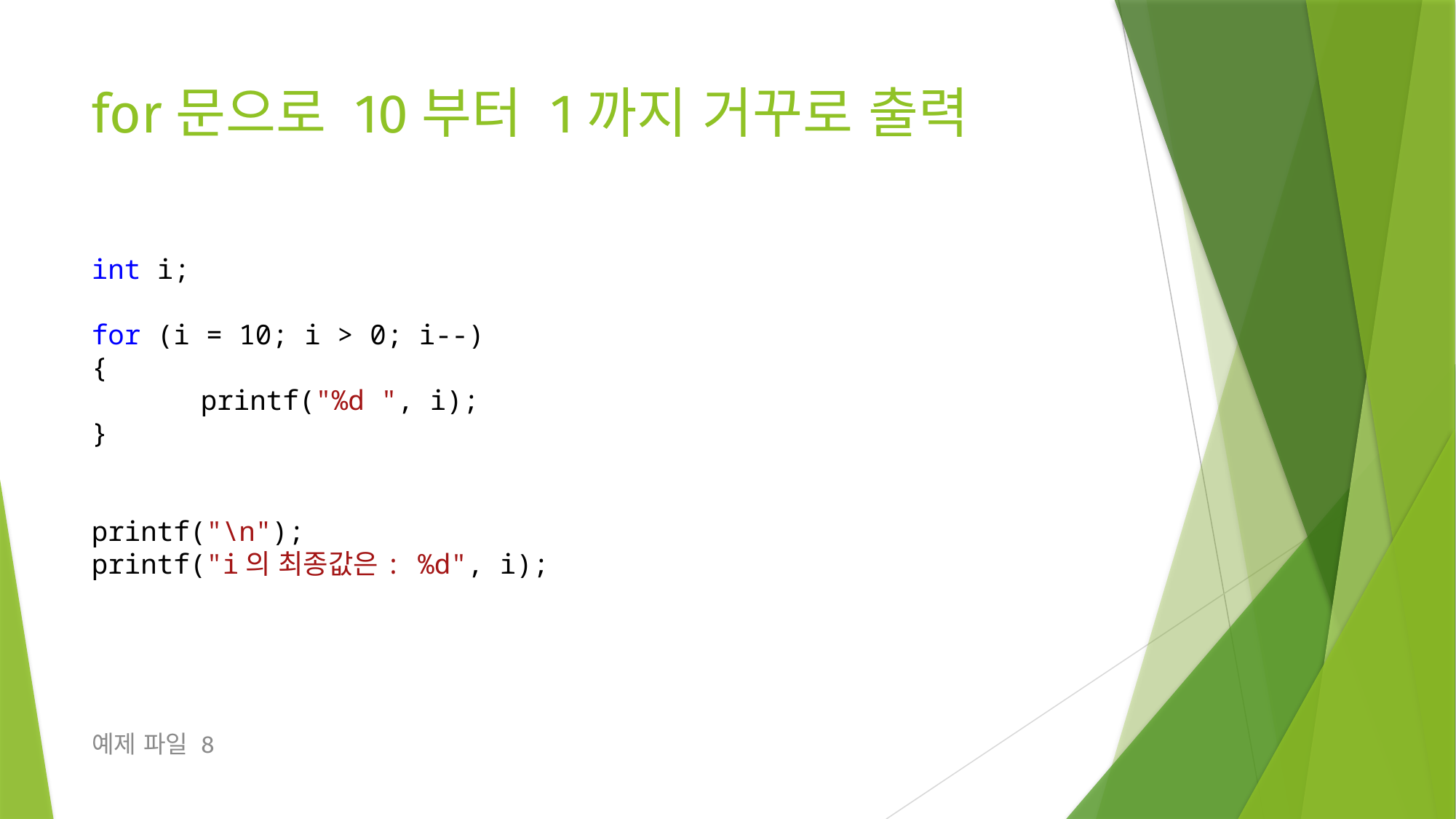

# for문으로 10부터 1까지 거꾸로 출력
int i;

for (i = 10; i > 0; i--)
{
	printf("%d ", i);
}

printf("\n");
printf("i의 최종값은: %d", i);
예제 파일 8